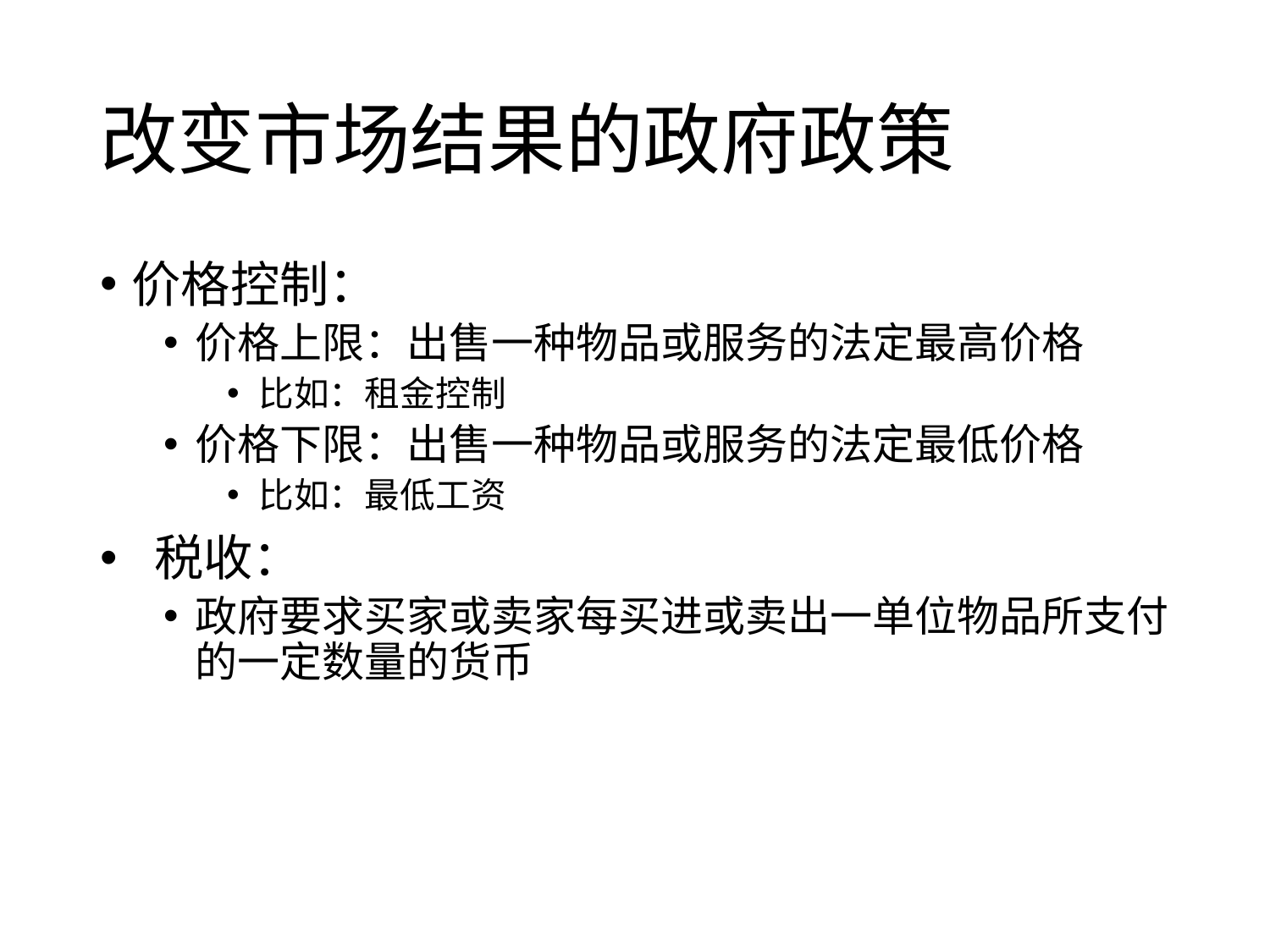

# 改变市场结果的政府政策
价格控制：
价格上限：出售一种物品或服务的法定最高价格
比如：租金控制
价格下限：出售一种物品或服务的法定最低价格
比如：最低工资
 税收：
政府要求买家或卖家每买进或卖出一单位物品所支付的一定数量的货币